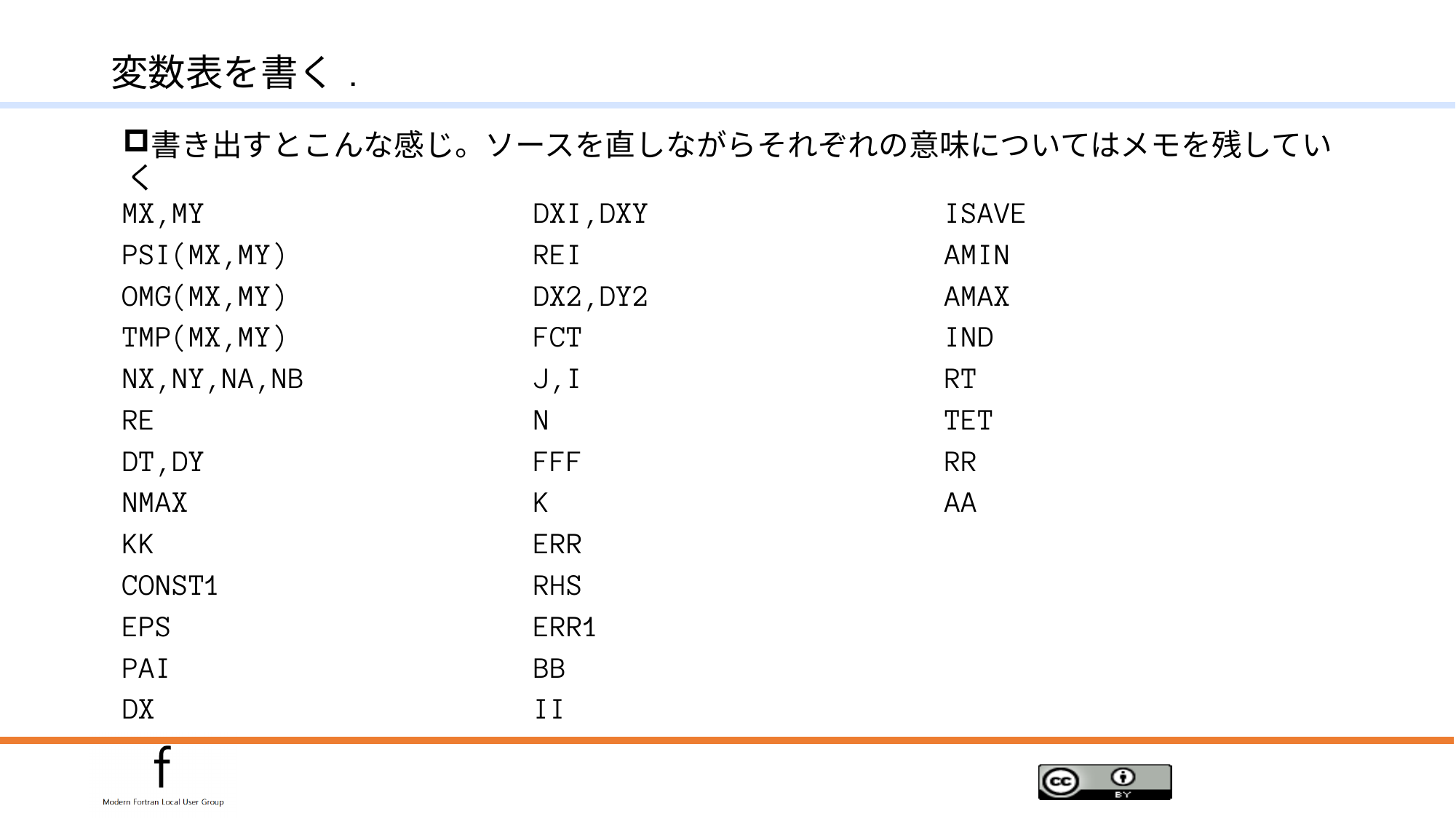

# 変数表を書く.
書き出すとこんな感じ。ソースを直しながらそれぞれの意味についてはメモを残していく
MX,MY
PSI(MX,MY)
OMG(MX,MY)
TMP(MX,MY)
NX,NY,NA,NB
RE
DT,DY
NMAX
KK
CONST1
EPS
PAI
DX
DXI,DXY
REI
DX2,DY2
FCT
J,I
N
FFF
K
ERR
RHS
ERR1
BB
II
ISAVE
AMIN
AMAX
IND
RT
TET
RR
AA